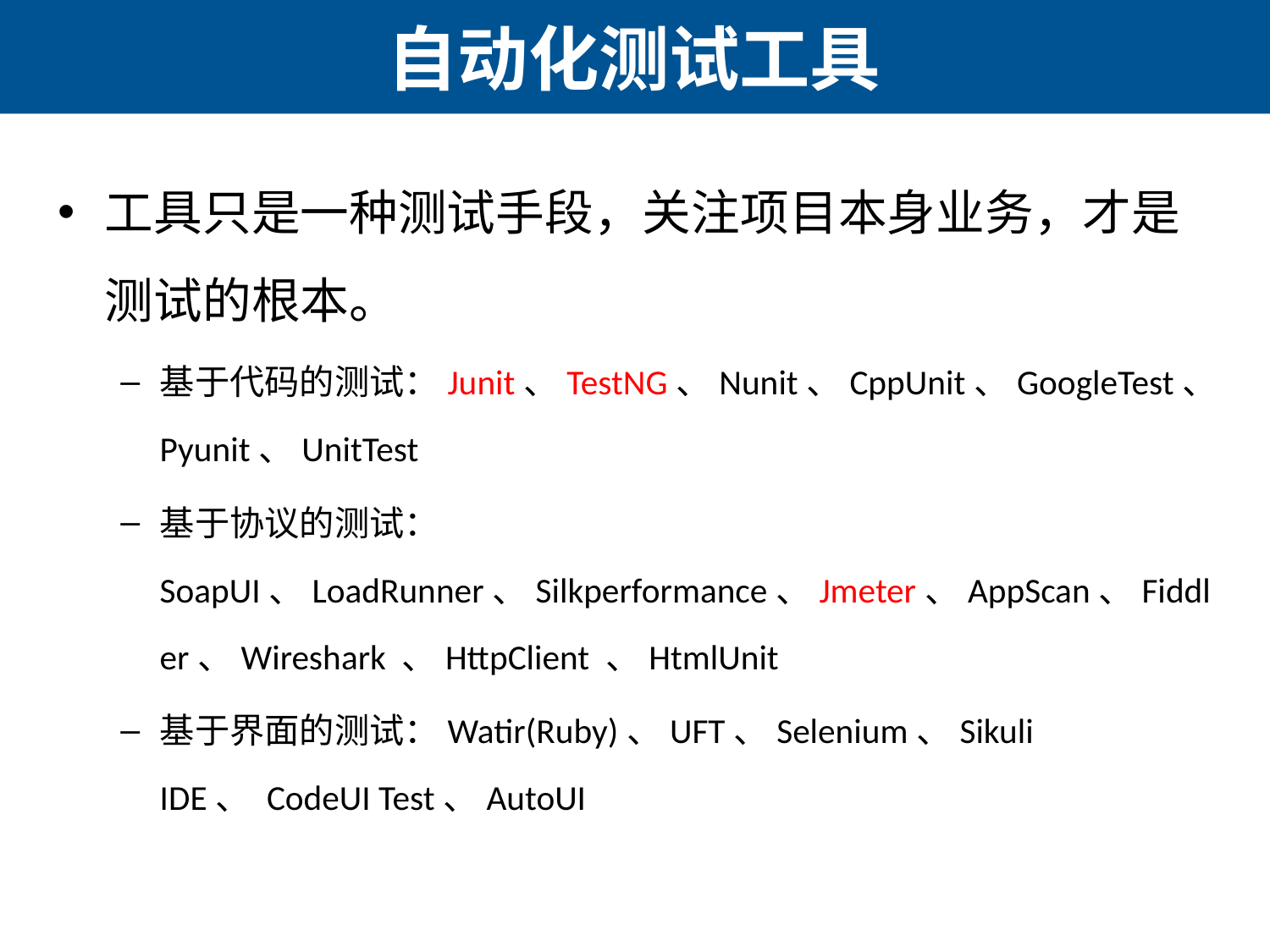

# 自动化测试工具
工具只是一种测试手段，关注项目本身业务，才是测试的根本。
基于代码的测试：Junit、TestNG、Nunit、CppUnit、GoogleTest、Pyunit、UnitTest
基于协议的测试：SoapUI、LoadRunner、Silkperformance、Jmeter、AppScan、Fiddler、Wireshark 、HttpClient 、HtmlUnit
基于界面的测试：Watir(Ruby)、UFT、Selenium、Sikuli IDE、 CodeUI Test、AutoUI